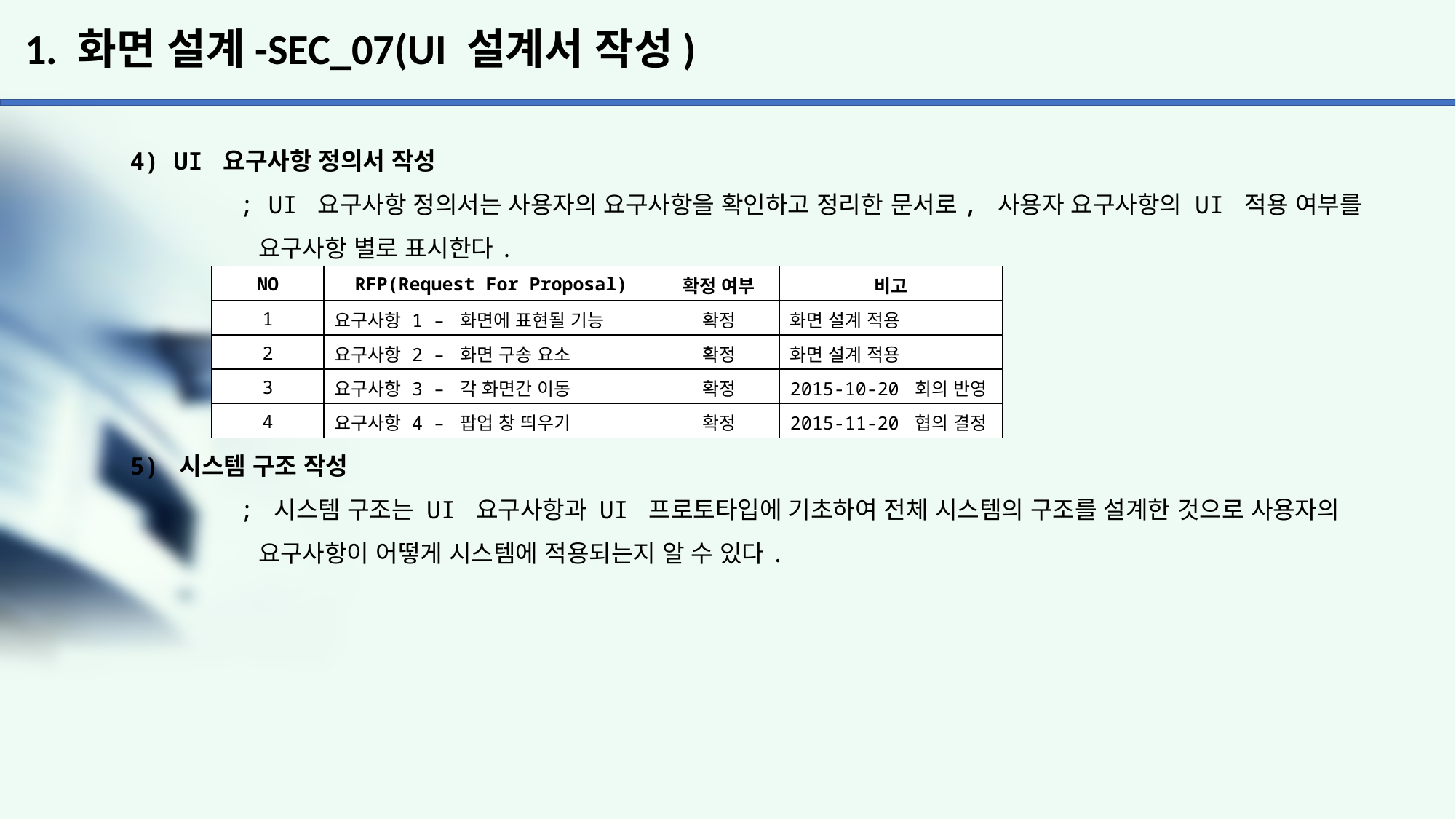

# 1. 화면 설계-SEC_07(UI 설계서 작성)
4) UI 요구사항 정의서 작성
	; UI 요구사항 정의서는 사용자의 요구사항을 확인하고 정리한 문서로, 사용자 요구사항의 UI 적용 여부를
	  요구사항 별로 표시한다.

5) 시스템 구조 작성
	; 시스템 구조는 UI 요구사항과 UI 프로토타입에 기초하여 전체 시스템의 구조를 설계한 것으로 사용자의
	  요구사항이 어떻게 시스템에 적용되는지 알 수 있다.

| NO | RFP(Request For Proposal) | 확정 여부 | 비고 |
| --- | --- | --- | --- |
| 1 | 요구사항 1 – 화면에 표현될 기능 | 확정 | 화면 설계 적용 |
| 2 | 요구사항 2 – 화면 구송 요소 | 확정 | 화면 설계 적용 |
| 3 | 요구사항 3 – 각 화면간 이동 | 확정 | 2015-10-20 회의 반영 |
| 4 | 요구사항 4 – 팝업 창 띄우기 | 확정 | 2015-11-20 협의 결정 |